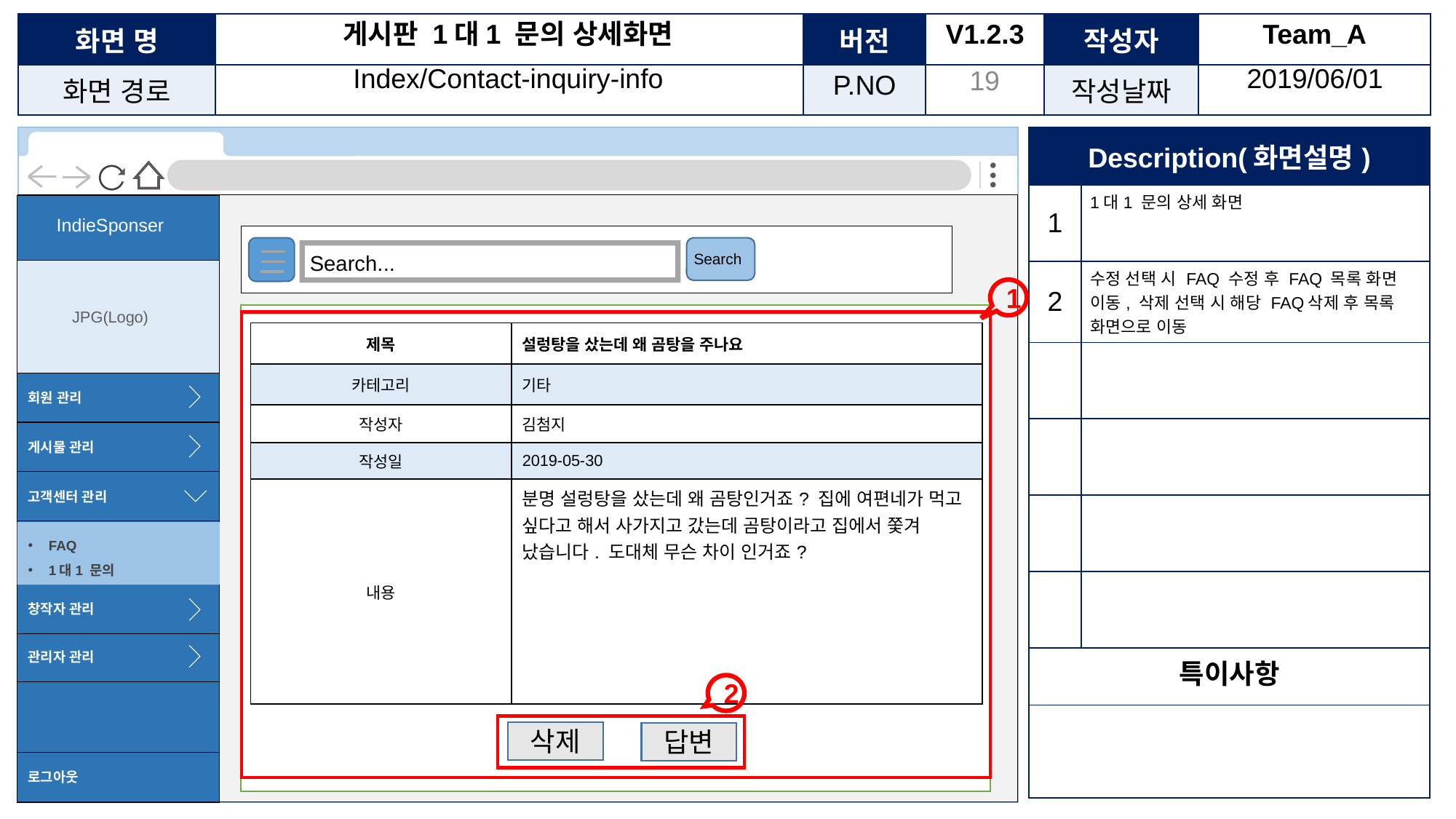

게시판 1대1 문의 상세화면
19
Index/Contact-inquiry-info
2019/06/01
| Description(화면설명) |  |
| --- | --- |
| 1 | 1대1 문의 상세 화면 |
| 2 | 수정 선택 시 FAQ 수정 후 FAQ 목록 화면 이동, 삭제 선택 시 해당 FAQ삭제 후 목록 화면으로 이동 |
|  |  |
|  |  |
|  |  |
|  |  |
| 특이사항 |  |
|  |  |

Search

Search...
1

| 제목 | 설렁탕을 샀는데 왜 곰탕을 주나요 |
| --- | --- |
| 카테고리 | 기타 |
| 작성자 | 김첨지 |
| 작성일 | 2019-05-30 |
| 내용 | 분명 설렁탕을 샀는데 왜 곰탕인거죠? 집에 여편네가 먹고 싶다고 해서 사가지고 갔는데 곰탕이라고 집에서 쫓겨 났습니다. 도대체 무슨 차이 인거죠? |
2

삭제
답변